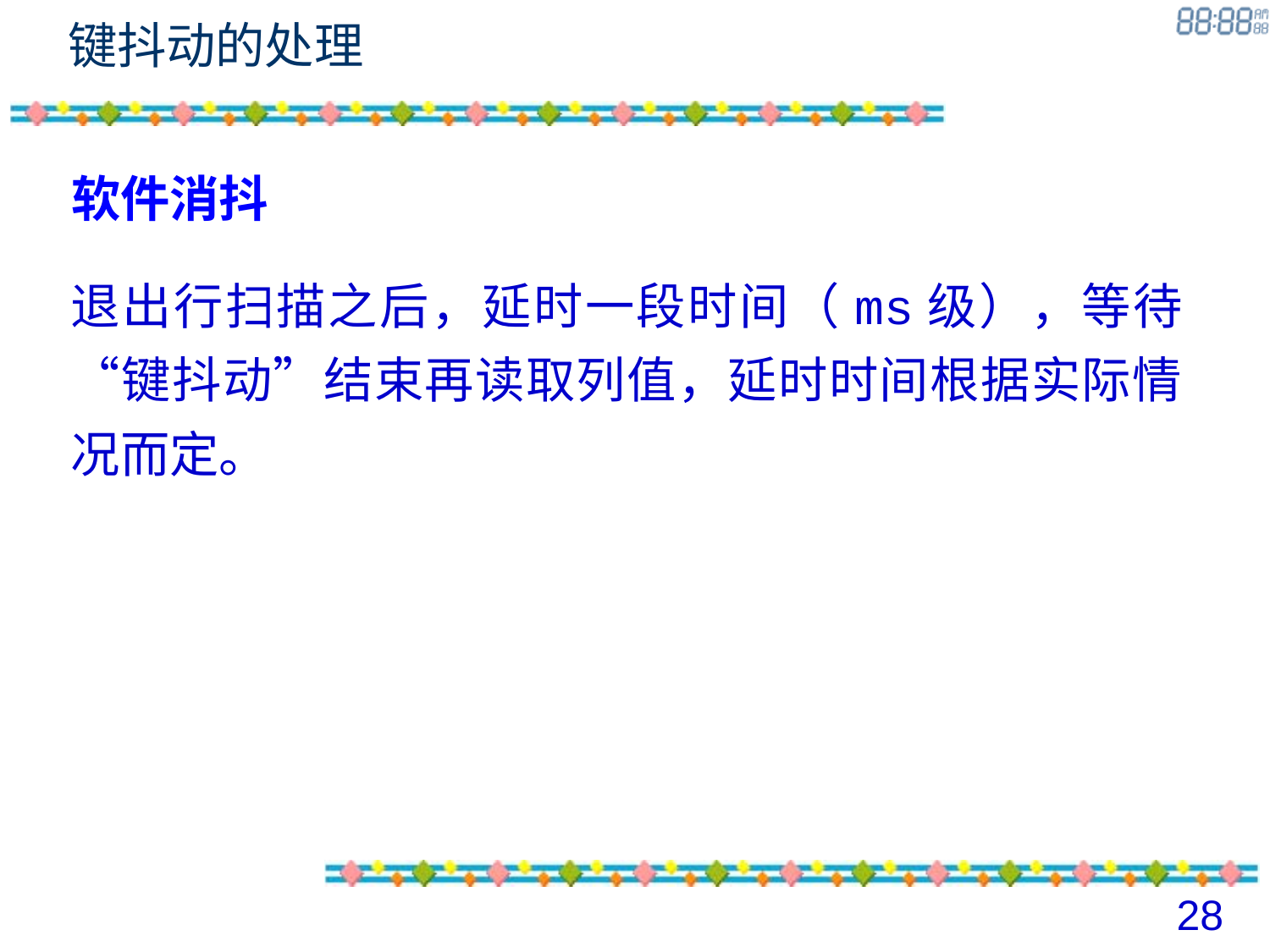

# 键抖动的处理
软件消抖
退出行扫描之后，延时一段时间（ms级），等待“键抖动”结束再读取列值，延时时间根据实际情况而定。